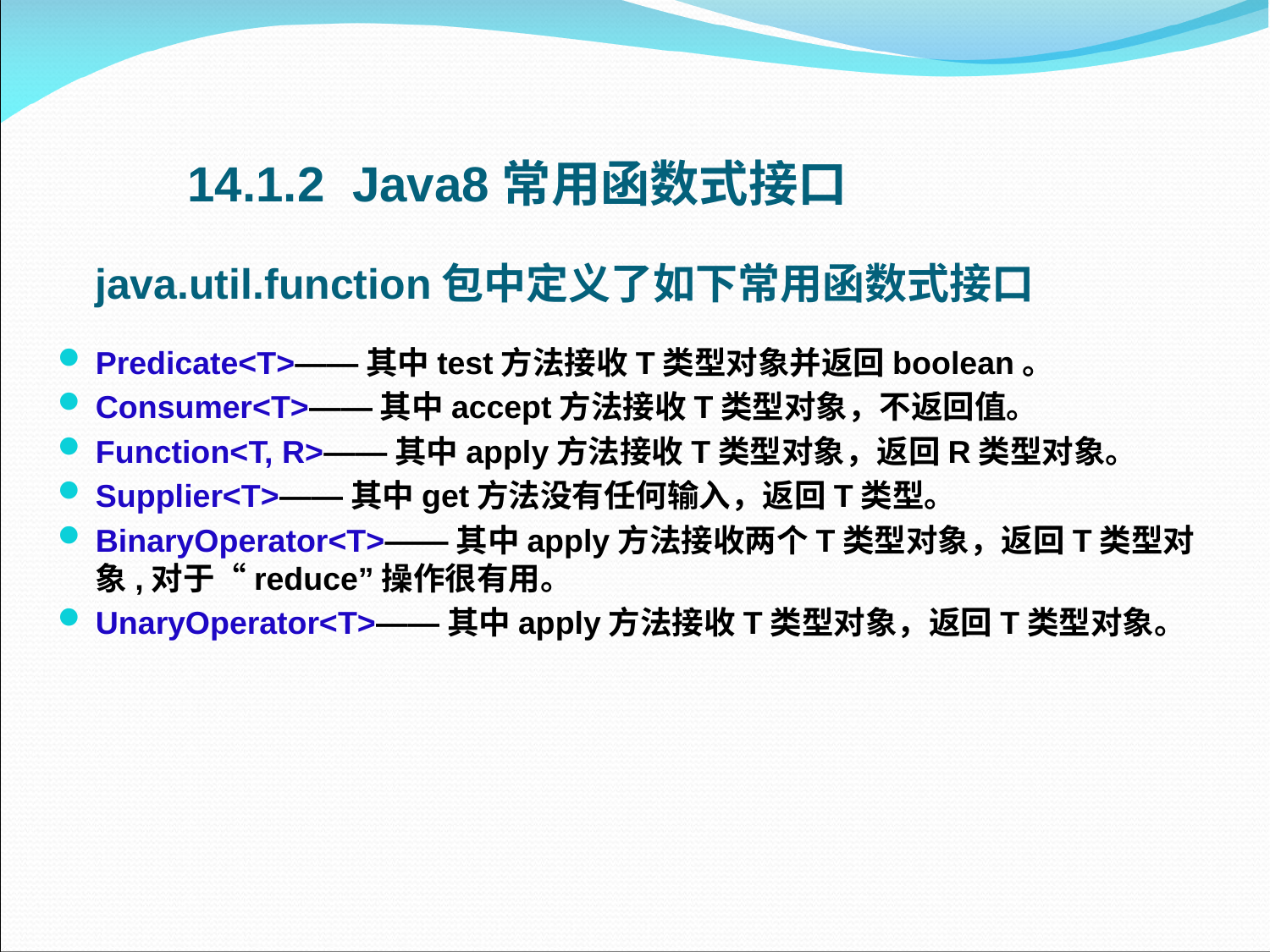

14.1.2  Java8常用函数式接口
# java.util.function包中定义了如下常用函数式接口
Predicate<T>——其中test方法接收T类型对象并返回boolean。
Consumer<T>——其中accept方法接收T类型对象，不返回值。
Function<T, R>——其中apply方法接收T类型对象，返回R类型对象。
Supplier<T>——其中get方法没有任何输入，返回T类型。
BinaryOperator<T>——其中apply方法接收两个T类型对象，返回T类型对象,对于“reduce”操作很有用。
UnaryOperator<T>——其中apply方法接收T类型对象，返回T类型对象。